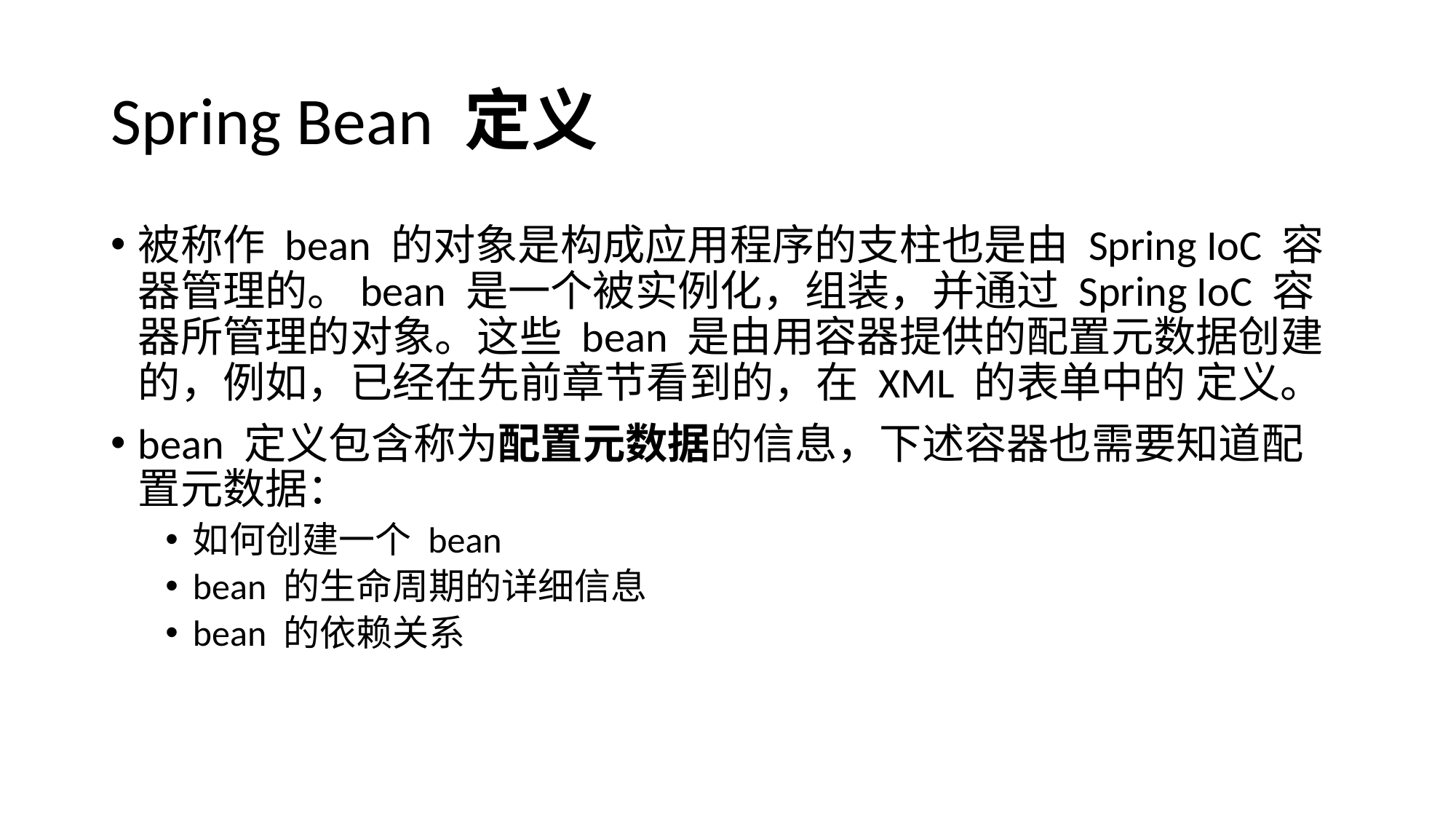

# Spring Bean 定义
被称作 bean 的对象是构成应用程序的支柱也是由 Spring IoC 容器管理的。bean 是一个被实例化，组装，并通过 Spring IoC 容器所管理的对象。这些 bean 是由用容器提供的配置元数据创建的，例如，已经在先前章节看到的，在 XML 的表单中的 定义。
bean 定义包含称为配置元数据的信息，下述容器也需要知道配置元数据：
如何创建一个 bean
bean 的生命周期的详细信息
bean 的依赖关系